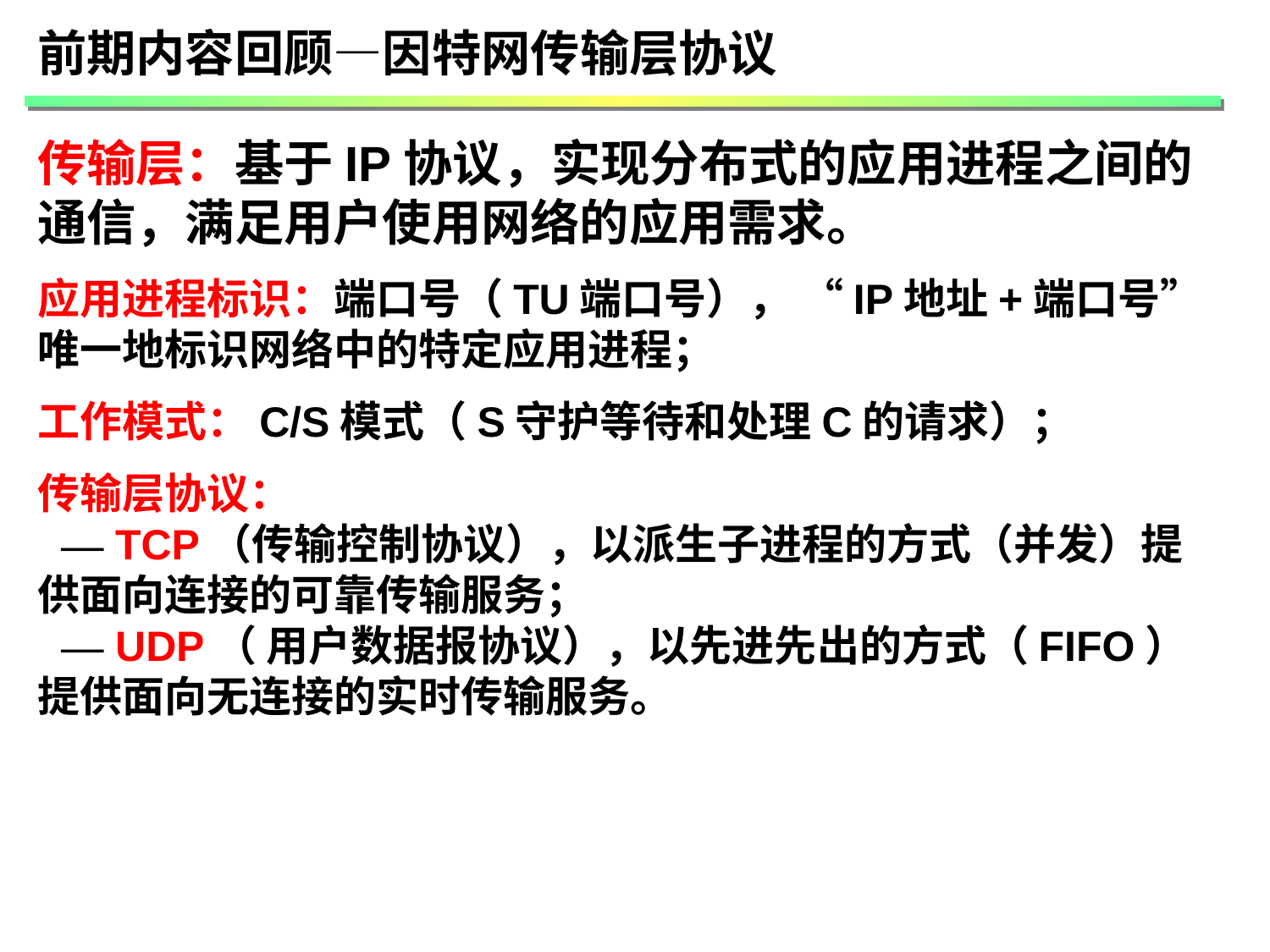

前期内容回顾—因特网传输层协议

传输层：基于IP协议，实现分布式的应用进程之间的通信，满足用户使用网络的应用需求。
应用进程标识：端口号（TU端口号）， “IP地址+端口号”唯一地标识网络中的特定应用进程；
工作模式：C/S模式（S守护等待和处理C的请求）；
传输层协议：
  — TCP（传输控制协议），以派生子进程的方式（并发）提供面向连接的可靠传输服务；
  — UDP（ 用户数据报协议），以先进先出的方式（FIFO）提供面向无连接的实时传输服务。